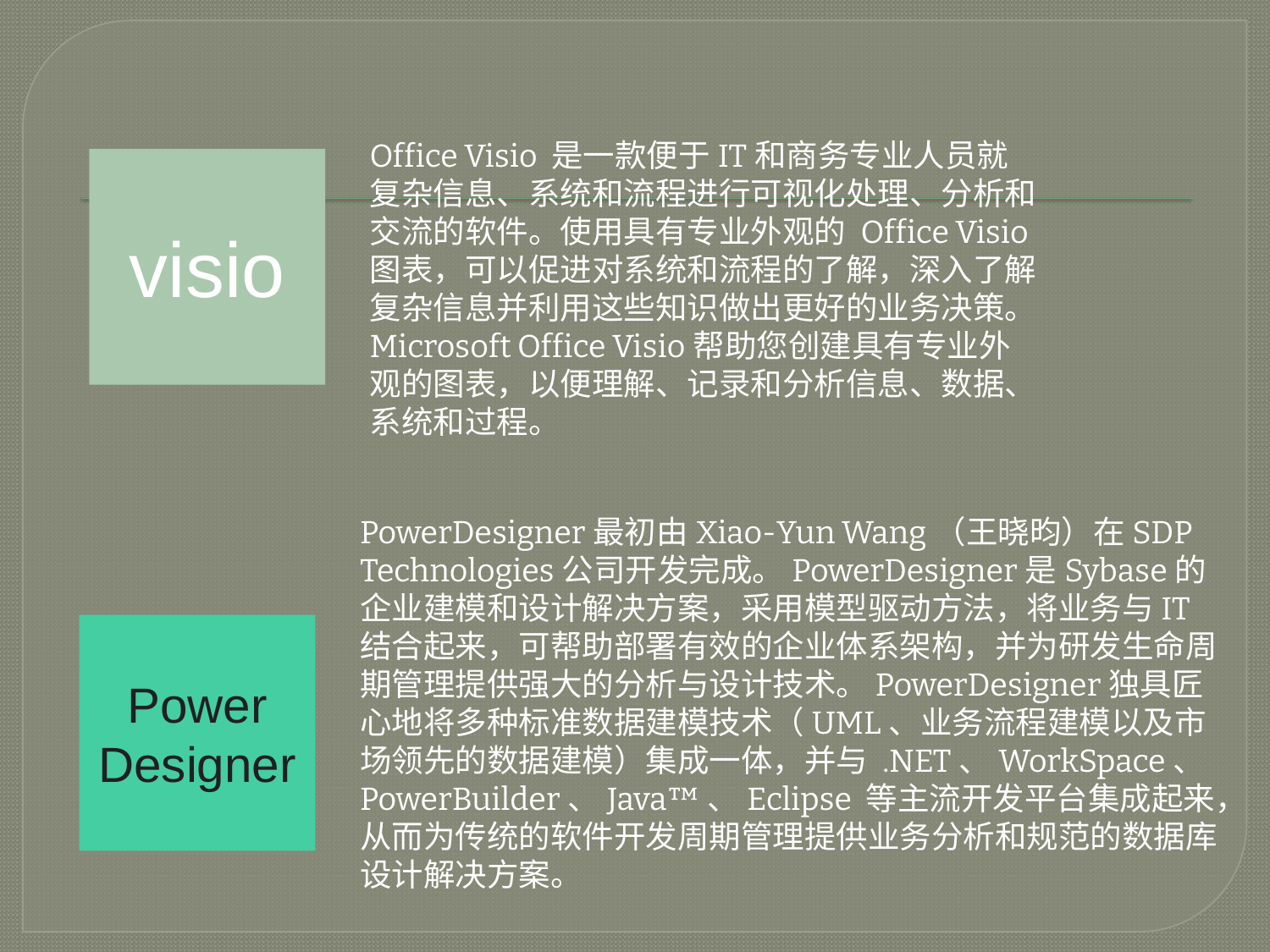

Office Visio 是一款便于IT和商务专业人员就复杂信息、系统和流程进行可视化处理、分析和交流的软件。使用具有专业外观的 Office Visio 图表，可以促进对系统和流程的了解，深入了解复杂信息并利用这些知识做出更好的业务决策。
Microsoft Office Visio帮助您创建具有专业外观的图表，以便理解、记录和分析信息、数据、系统和过程。

visio
PowerDesigner最初由Xiao-Yun Wang（王晓昀）在SDP Technologies公司开发完成。PowerDesigner是Sybase的企业建模和设计解决方案，采用模型驱动方法，将业务与IT结合起来，可帮助部署有效的企业体系架构，并为研发生命周期管理提供强大的分析与设计技术。PowerDesigner独具匠心地将多种标准数据建模技术（UML、业务流程建模以及市场领先的数据建模）集成一体，并与 .NET、WorkSpace、PowerBuilder、Java™、Eclipse 等主流开发平台集成起来，从而为传统的软件开发周期管理提供业务分析和规范的数据库设计解决方案。

Power Designer